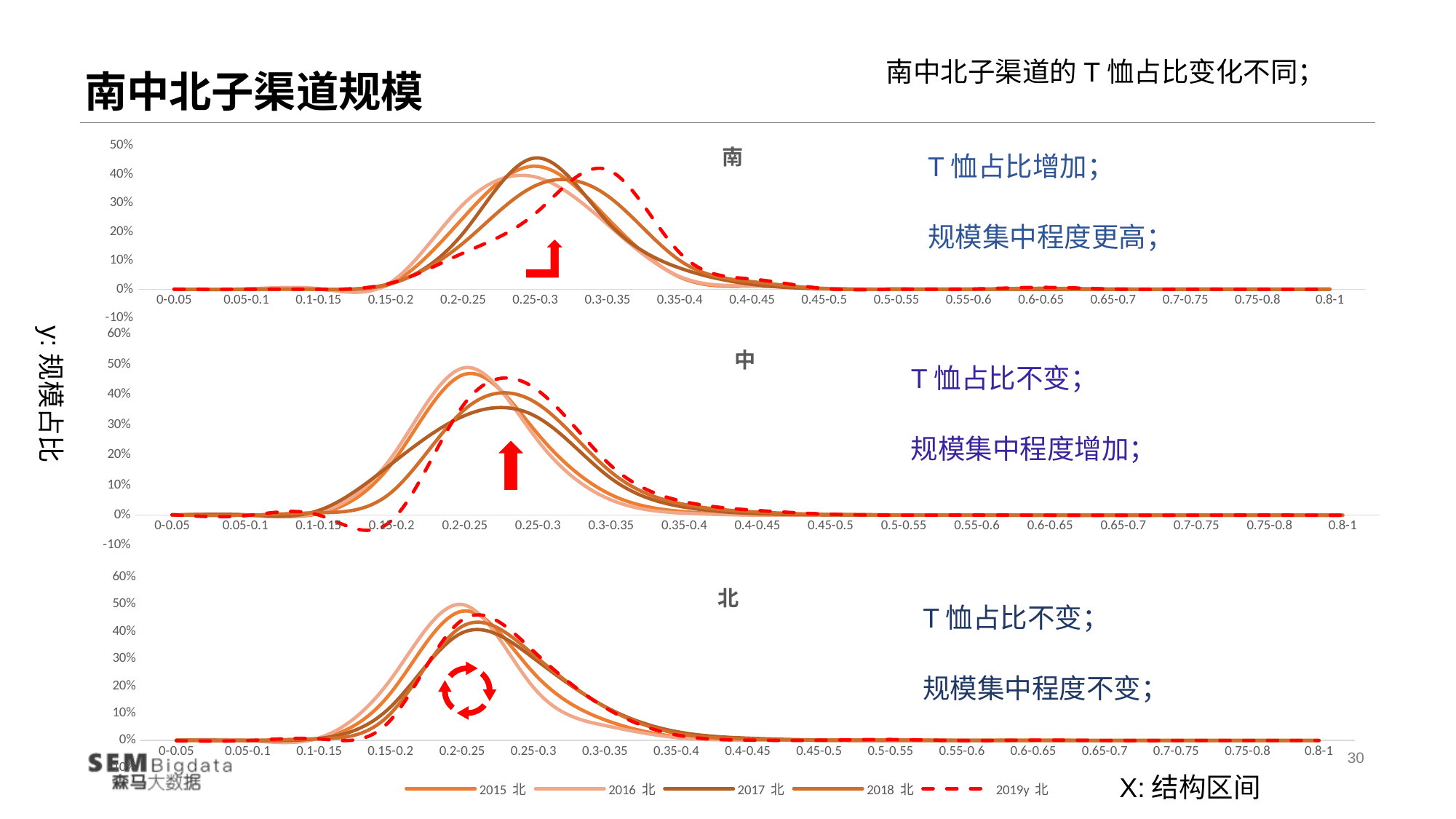

# 南中北子渠道规模
南中北子渠道的T恤占比变化不同；

### Chart:

| Category | 2015 | 2016 | 2017 | 2018 | 2019y |
|---|---|---|---|---|---|
|  | 3.015213467747408e-06 | 0.0 | 0.0 | 8.391997638717067e-05 | 0.00016783995277434133 |
|  | 0.0 | 0.001116841327311514 | 0.0 | 5.6442676686876136e-05 | 0.00011288535337375227 |
|  | 1.641315481904873e-05 | 0.0021160836385065345 | 9.148468768833027e-06 | 4.258317979596352e-05 | 7.601789082309402e-05 |
|  | 0.019446624673546544 | 0.024155880936638976 | 0.019040037571568132 | 0.02021911743263582 | 0.02139819729370351 |
|  | 0.2483084889007568 | 0.2952783666993052 | 0.1950713697887177 | 0.16046693501380788 | 0.12586250023889806 |
|  | 0.42857494405977303 | 0.3912093268064534 | 0.45733106046913374 | 0.3605392650007297 | 0.26374746953232564 |
|  | 0.2472480689093495 | 0.22596940238053329 | 0.23478082449112256 | 0.32560361317922765 | 0.4164264018673327 |
|  | 0.04233874514463829 | 0.0440941363414687 | 0.07382835601804813 | 0.10025499410401387 | 0.1266816321899796 |
|  | 0.010880473584701438 | 0.012386369289846554 | 0.01704900579660976 | 0.02632116553949168 | 0.035593325282373606 |
|  | 0.0024635457893068253 | 0.00337044655464661 | 0.0014993015786335985 | 0.002020835019825861 | 0.0025423684610181236 |
|  | 5.0876990622305234e-05 | 3.558997215538445e-05 | 0.0007397245466879897 | 0.00031371417872721574 | -0.0001122961892335582 |
|  | 0.0004101123380907426 | 0.0 | 0.0 | 0.00027157647429721076 | 0.0005431529485944215 |
|  | 3.868621732003025e-05 | 3.142006738781641e-05 | 0.00011326748958853147 | 0.0032929728615641693 | 0.006472678233539807 |
|  | 0.00010541608521396615 | 0.0 | 3.755133266533624e-05 | 0.00041338692231062286 | 0.0007892225119559094 |
|  | 0.0 | 0.00010253399737508819 | 0.00028679063458659896 | 9.717286852443759e-05 | -9.244489753772379e-05 |
|  | 5.779249368343147e-05 | 0.0 | 0.0001771168195986192 | 0.0 | -0.0001771168195986192 |
|  | 5.679644471024382e-05 | 0.00013360198837091995 | 3.644499427045211e-05 | 2.3055719738174002e-06 | -3.183385032281731e-05 |
y:规模占比

### Chart:

| Category | 2015 | 2016 | 2017 | 2018 | 2019y |
|---|---|---|---|---|---|
|  | 0.0015730687722996532 | 0.0 | 5.9562201944701884e-05 | 0.000915736625811175 | 0.0017719110496776482 |
|  | 0.00035899698597406784 | 0.0010388466590720165 | 0.0014390132717537522 | 1.9475057018024592e-05 | -0.001400063157717703 |
|  | 0.005047128543546402 | 0.008698872672895253 | 0.015583574824552455 | 0.008311565757065605 | 0.001039556689578754 |
|  | 0.17051331363835548 | 0.1925313151843672 | 0.17065220920492224 | 0.07659242015214815 | -0.017467368900625946 |
|  | 0.4679213875280317 | 0.4897581168204354 | 0.3308446242147258 | 0.3512072694553319 | 0.37156991469593803 |
|  | 0.2693416847682694 | 0.24771017685075006 | 0.32421870560799826 | 0.369260227353769 | 0.41430174909953976 |
|  | 0.06803310988662718 | 0.050914341982740904 | 0.12208851576334263 | 0.14316984717792944 | 0.16425117859251626 |
|  | 0.011784505214816048 | 0.006795745031153048 | 0.02692774689285493 | 0.035919416387790566 | 0.0449110858827262 |
|  | 0.0009982446601411324 | 0.0009043719758333517 | 0.005411366403193174 | 0.010611363608436982 | 0.01581136081368079 |
|  | 0.0025944146655399714 | 0.0006377544271589625 | 0.0012266547121667318 | 0.0023324861593466907 | 0.00343831760652665 |
|  | 0.00041746519929678454 | 0.0006385327033398019 | 0.0010693159072467113 | 0.0007195353954069688 | 0.00036975488356722624 |
|  | 0.0009449843223406824 | 0.00018151447840089266 | 0.00012751687296090375 | 0.0003351336043579715 | 0.0005427503357550393 |
|  | 0.0003204359954247083 | 1.1872851524721263e-05 | 4.611349567869593e-05 | 8.862193198479136e-05 | 0.0001311303682908868 |
|  | 6.529321828537827e-05 | 4.9525160683631905e-05 | 5.599799705826514e-05 | 3.75975690188647e-05 | 1.919714097946426e-05 |
|  | 3.016485449483e-05 | 7.323322948835298e-05 | 7.349067230520672e-05 | 0.00015127181718077668 | 0.00022905296205634663 |
|  | 1.5574753321490735e-05 | 0.0 | 4.757150216446027e-05 | 0.0002585954686796495 | 0.00046961943519483867 |
|  | 4.0226993235063976e-05 | 5.577997215633595e-05 | 0.00012802045513101606 | 6.943647872338746e-05 | 1.0852502315758863e-05 |

### Chart:

| Category | 2015 | 2016 | 2017 | 2018 | 2019y |
|---|---|---|---|---|---|
|  | 0.0007489388107824149 | 0.001306564726886196 | 0.0008700539638300252 | 5.8362045210713125e-08 | -0.0008699372397396038 |
|  | 0.0 | 7.620530750808365e-06 | 0.00022610736942970096 | 1.6888516832850112e-05 | -0.00019233033576400075 |
|  | 0.007001406359949928 | 0.009649271412475631 | 0.007548724987703751 | 0.0066447000127550305 | 0.00574067503780631 |
|  | 0.17413296914637622 | 0.2238528415395105 | 0.12329041808853174 | 0.09905791052220206 | 0.07482540295587238 |
|  | 0.4753603998439429 | 0.5001896285281152 | 0.39575826227969013 | 0.4192406003544627 | 0.44272293842923527 |
|  | 0.2494853519094896 | 0.19558537958172656 | 0.3034670343985153 | 0.31614832169491275 | 0.3288296089913102 |
|  | 0.0759620358687855 | 0.05519401721051461 | 0.12485954819341108 | 0.12321805343016143 | 0.12157655866691178 |
|  | 0.014102142648245492 | 0.010881541479789382 | 0.03281693463122888 | 0.02671652560182303 | 0.02061611657241718 |
|  | 0.0017379689610033146 | 0.0020570857150507623 | 0.008511032649397737 | 0.004962852869183653 | 0.0014146730889695695 |
|  | 0.0006069464752008503 | 0.0007094696337880212 | 0.0016206617243359177 | 0.0012507922513131078 | 0.000880922778290298 |
|  | 0.0002679419433837544 | 0.0001867925520440946 | 0.00027214356828942 | 0.0019256909421297944 | 0.0035792383159701686 |
|  | 0.00011864655102275729 | 0.00031847176519358804 | 0.0005108121639484643 | 7.864407179737783e-05 | -0.00035352402035370865 |
|  | 0.0002710540718778502 | 2.37096357523205e-06 | 9.003161230885097e-05 | 0.0006936736391733788 | 0.0012973156660379067 |
|  | 8.456419098449092e-05 | 1.0627230432255713e-06 | 2.2267206939396912e-05 | 0.0 | -2.2267206939396912e-05 |
|  | 7.558026342804087e-06 | 2.1864103324576094e-05 | 1.9339123524206796e-05 | 1.1745361598656017e-05 | 4.151599673105238e-06 |
|  | 2.7590277878465835e-05 | 0.0 | 4.052700527889998e-05 | 2.881625982278961e-07 | -3.9950680082444186e-05 |
|  | 8.448491473369467e-05 | 3.601753421164165e-05 | 7.610103363658285e-05 | 3.325420701068758e-05 | -9.592619615207692e-06 |
30
X:结构区间